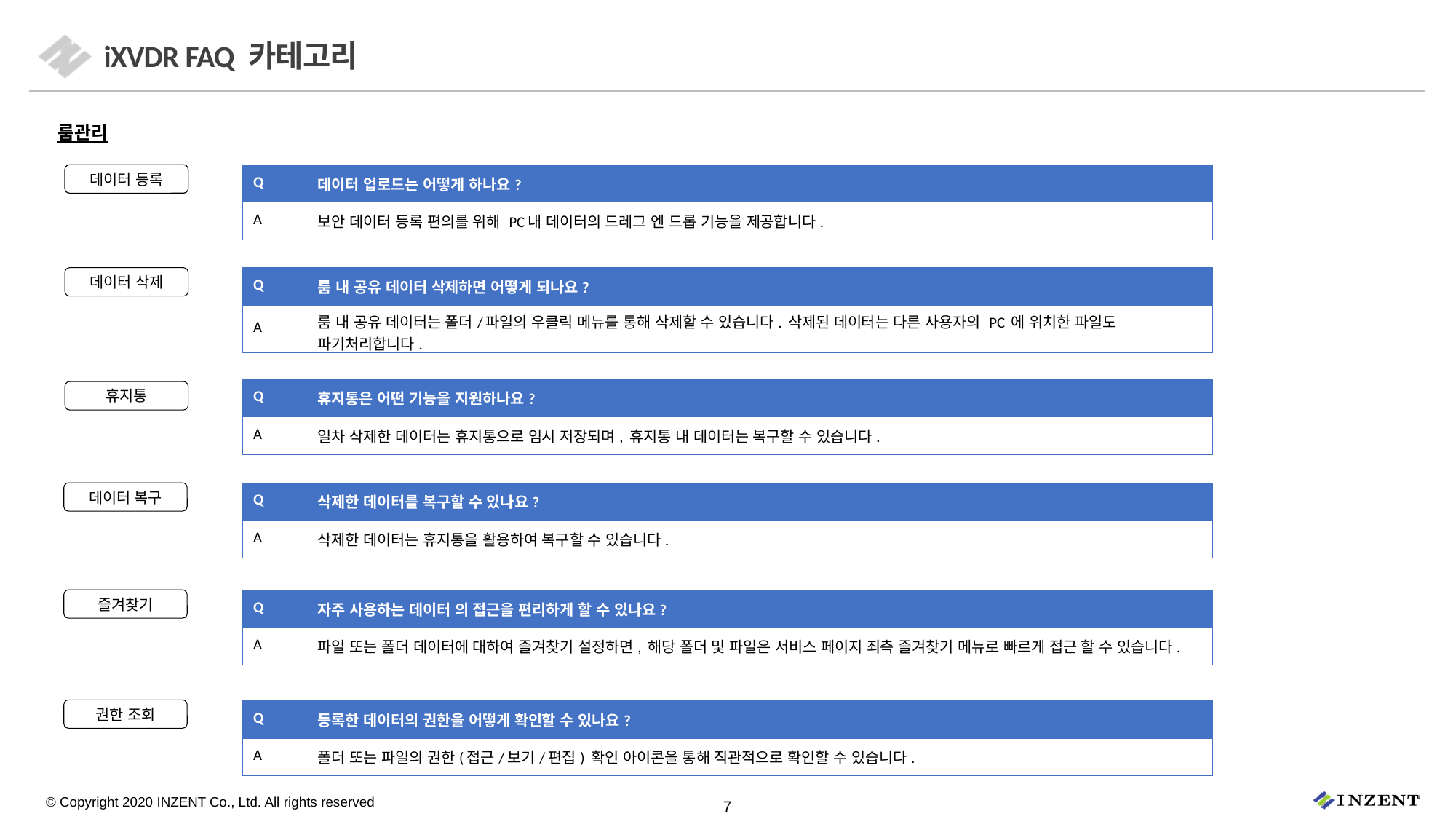

# iXVDR FAQ 카테고리
룸관리
데이터 등록
회원가입
| Q | 데이터 업로드는 어떻게 하나요? |
| --- | --- |
| A | 보안 데이터 등록 편의를 위해 PC내 데이터의 드레그 엔 드롭 기능을 제공합니다. |
| Q | 룸 내 공유 데이터 삭제하면 어떻게 되나요? |
| --- | --- |
| A | 룸 내 공유 데이터는 폴더/파일의 우클릭 메뉴를 통해 삭제할 수 있습니다. 삭제된 데이터는 다른 사용자의 PC 에 위치한 파일도 파기처리합니다. |
데이터 삭제
| Q | 휴지통은 어떤 기능을 지원하나요? |
| --- | --- |
| A | 일차 삭제한 데이터는 휴지통으로 임시 저장되며, 휴지통 내 데이터는 복구할 수 있습니다. |
휴지통
데이터 복구
| Q | 삭제한 데이터를 복구할 수 있나요? |
| --- | --- |
| A | 삭제한 데이터는 휴지통을 활용하여 복구할 수 있습니다. |
즐겨찾기
| Q | 자주 사용하는 데이터 의 접근을 편리하게 할 수 있나요? |
| --- | --- |
| A | 파일 또는 폴더 데이터에 대하여 즐겨찾기 설정하면, 해당 폴더 및 파일은 서비스 페이지 죄측 즐겨찾기 메뉴로 빠르게 접근 할 수 있습니다. |
권한 조회
| Q | 등록한 데이터의 권한을 어떻게 확인할 수 있나요? |
| --- | --- |
| A | 폴더 또는 파일의 권한(접근/보기/편집) 확인 아이콘을 통해 직관적으로 확인할 수 있습니다. |
7